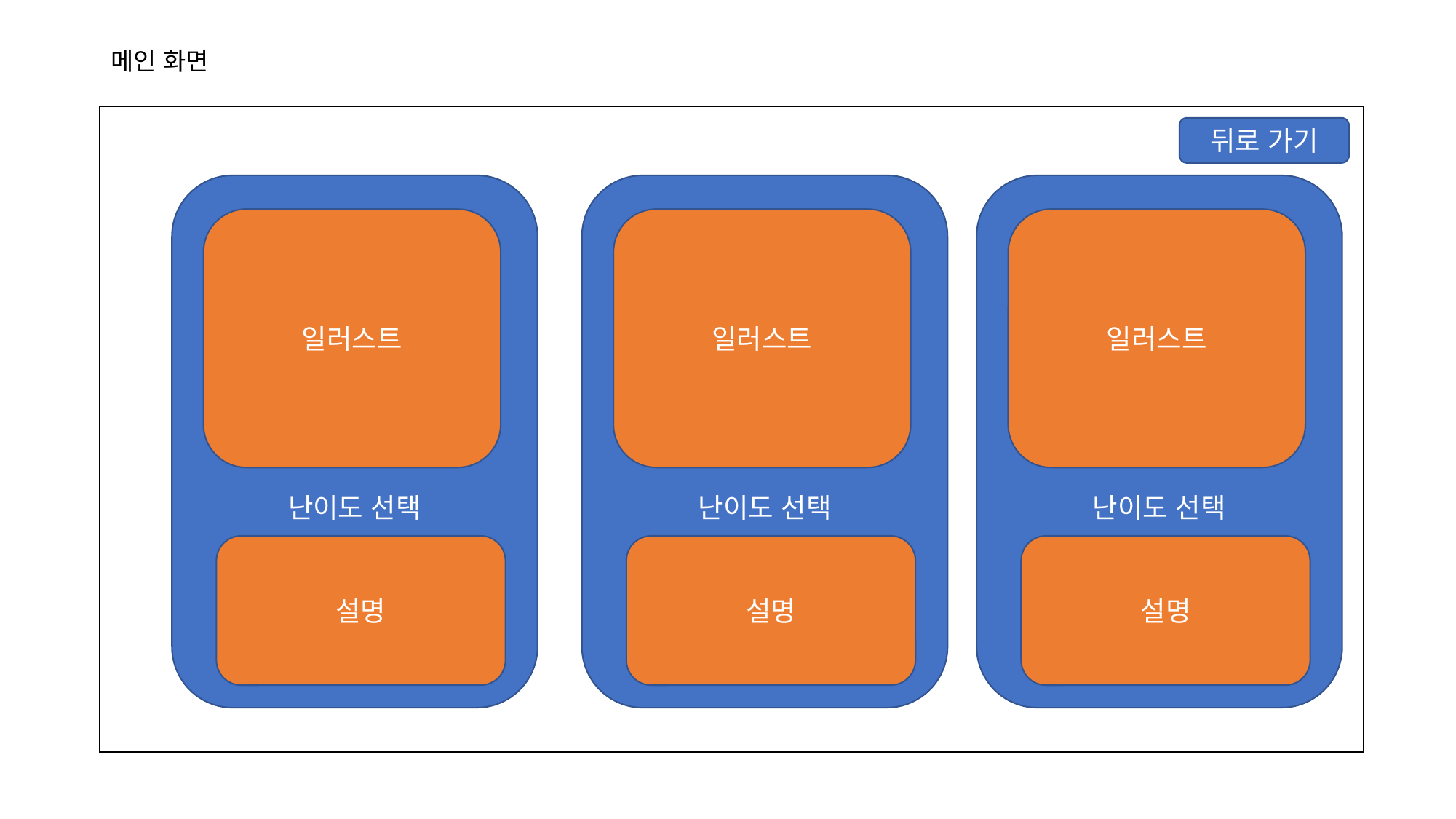

# 메인 화면

뒤로 가기

난이도 선택

난이도 선택

난이도 선택
일러스트
일러스트
일러스트
설명
설명
설명